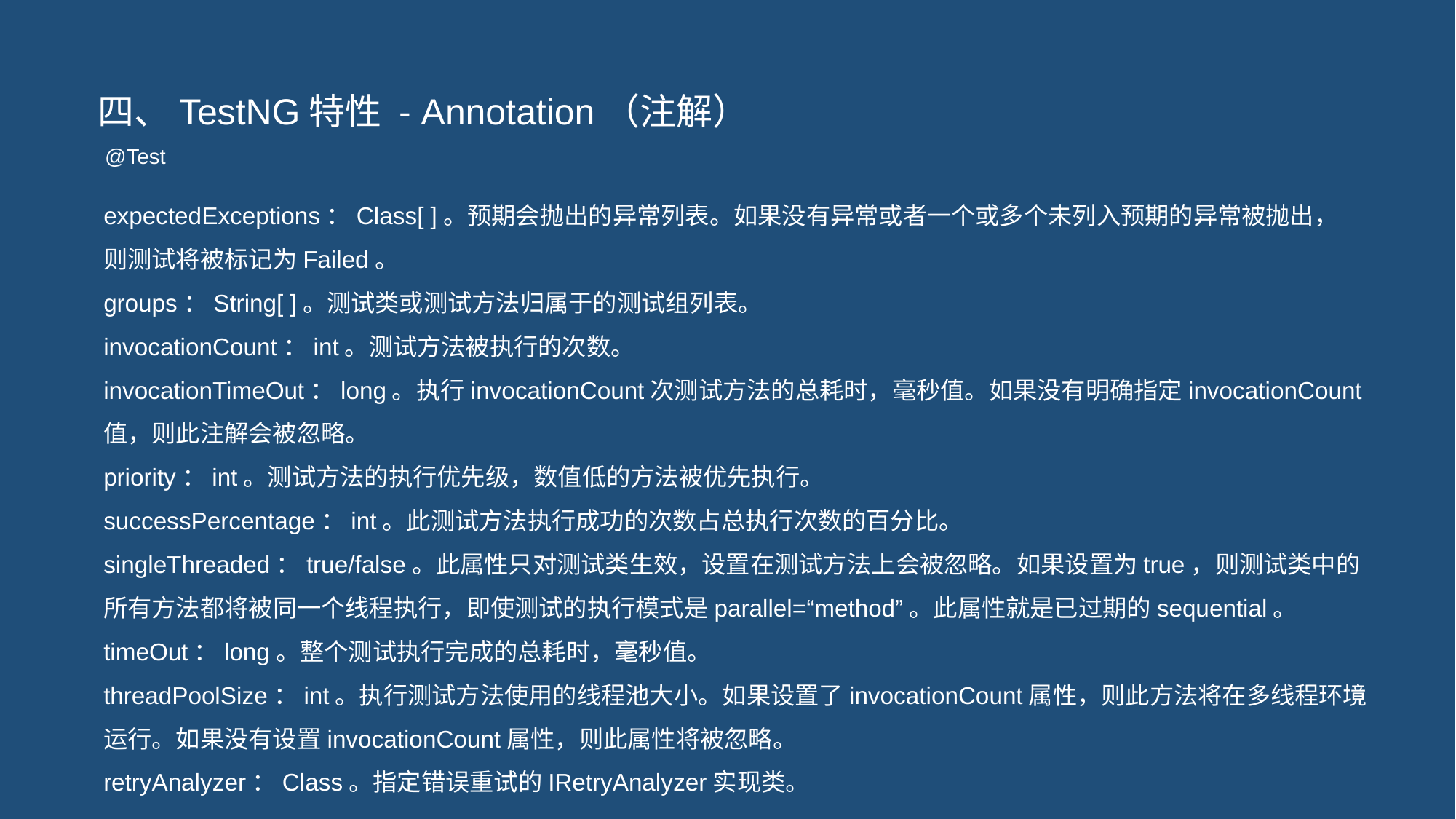

四、TestNG特性 - Annotation（注解）

@Test
expectedExceptions：Class[ ]。预期会抛出的异常列表。如果没有异常或者一个或多个未列入预期的异常被抛出，
则测试将被标记为Failed。
groups：String[ ]。测试类或测试方法归属于的测试组列表。
invocationCount：int。测试方法被执行的次数。
invocationTimeOut：long。执行invocationCount次测试方法的总耗时，毫秒值。如果没有明确指定invocationCount
值，则此注解会被忽略。
priority：int。测试方法的执行优先级，数值低的方法被优先执行。
successPercentage：int。此测试方法执行成功的次数占总执行次数的百分比。
singleThreaded：true/false。此属性只对测试类生效，设置在测试方法上会被忽略。如果设置为true，则测试类中的
所有方法都将被同一个线程执行，即使测试的执行模式是parallel=“method”。此属性就是已过期的sequential。
timeOut：long。整个测试执行完成的总耗时，毫秒值。
threadPoolSize：int。执行测试方法使用的线程池大小。如果设置了invocationCount属性，则此方法将在多线程环境
运行。如果没有设置invocationCount属性，则此属性将被忽略。
retryAnalyzer：Class。指定错误重试的IRetryAnalyzer实现类。